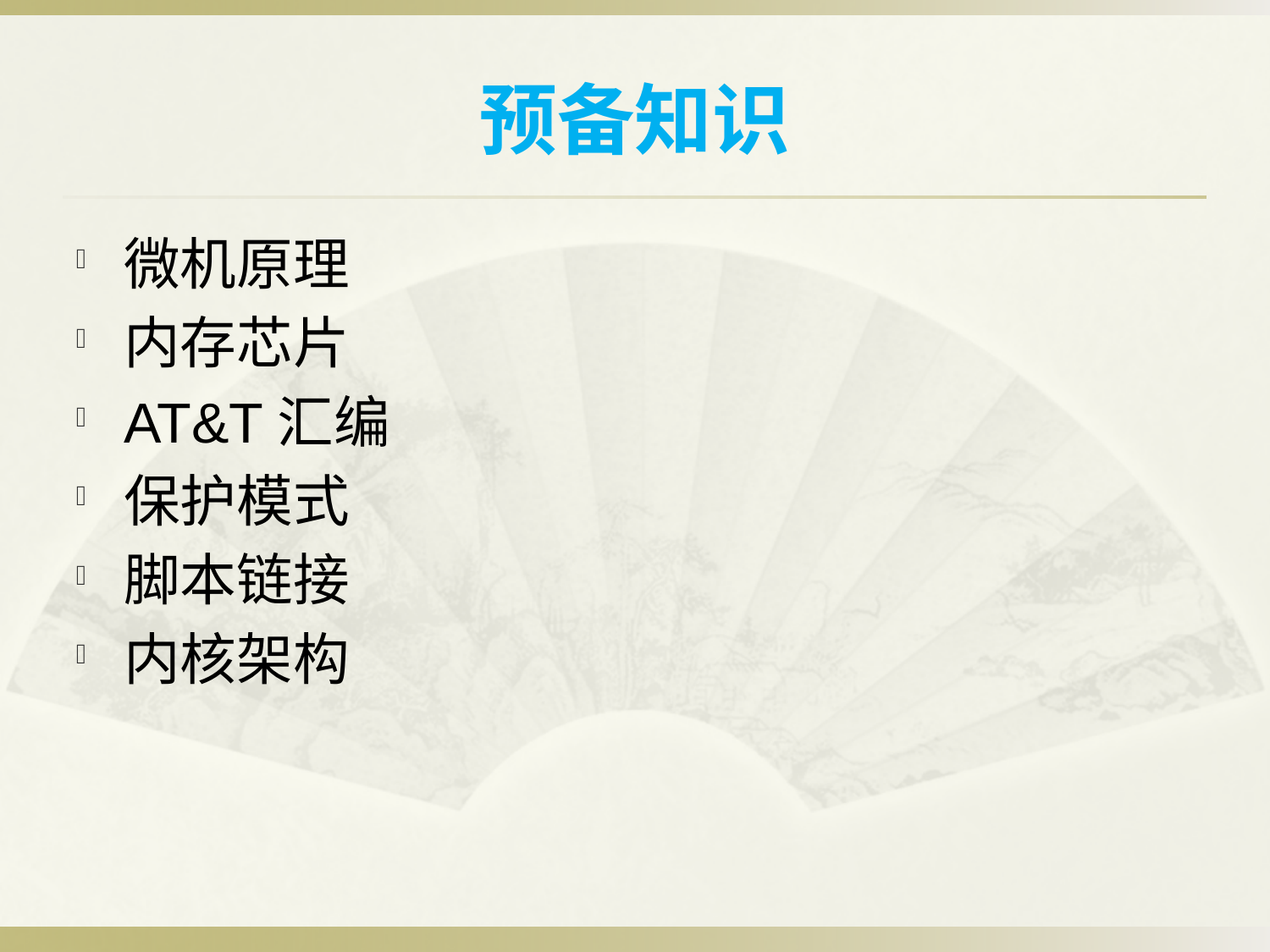

BBAAD9C20180234D78810CEA56E0B6D0E2B9B20918E83B70A6D98F34B1082BBC3B4CB53861613B0222C92008C846A8EC6DF921DA91D02BB11B4DC25E387E20DC24F5093D372C66F764BF29976F2244E727F1E0367CA8D314A8D6A1982F006CC8D8F62991BE0
# 预备知识
微机原理
内存芯片
AT&T汇编
保护模式
脚本链接
内核架构